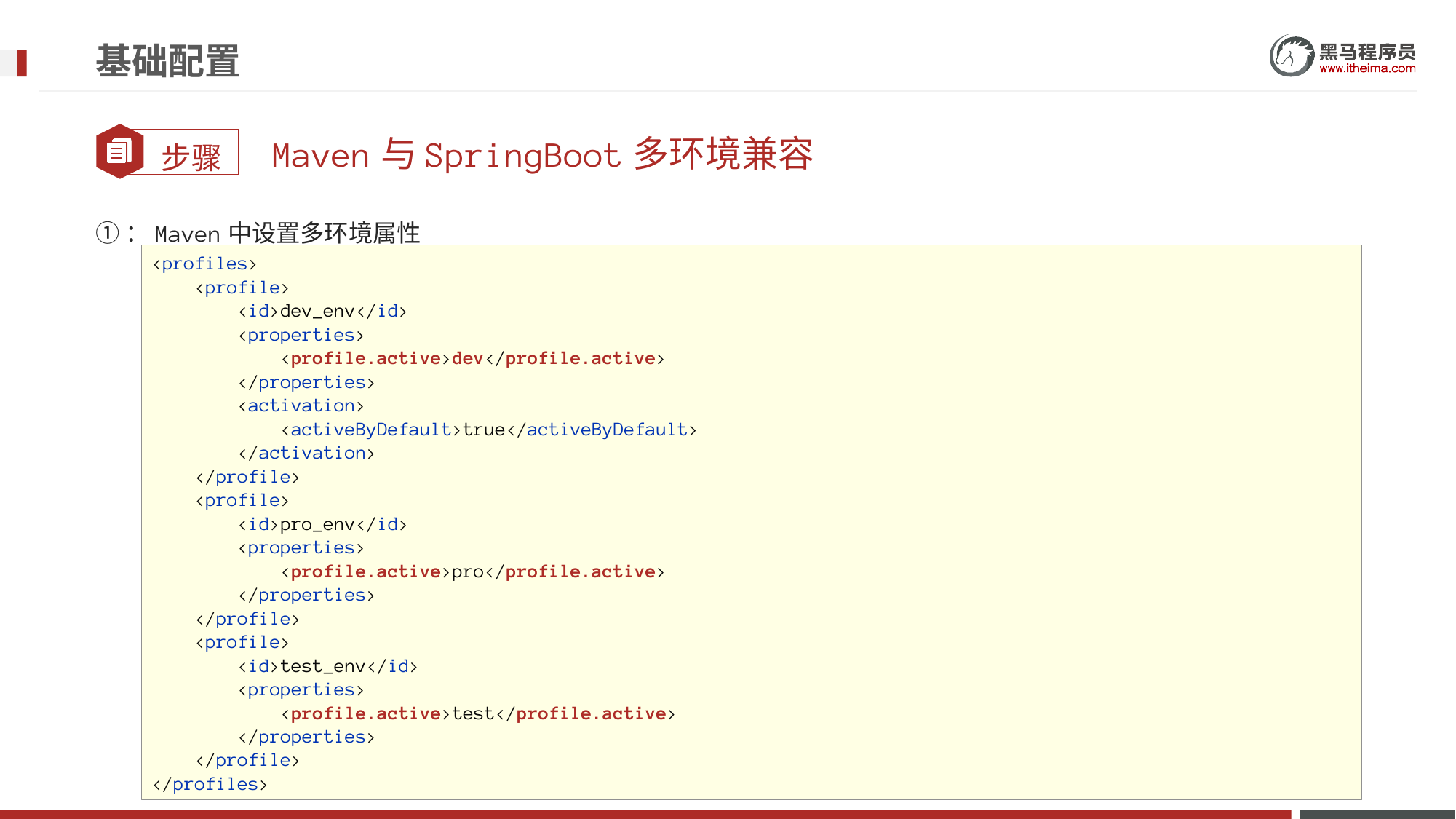

# 基础配置
Maven与SpringBoot多环境兼容
①：Maven中设置多环境属性
<profiles>
    <profile>
        <id>dev_env</id>
        <properties>
            <profile.active>dev</profile.active>
        </properties>
        <activation>
            <activeByDefault>true</activeByDefault>
        </activation>
    </profile>
    <profile>
        <id>pro_env</id>
        <properties>
            <profile.active>pro</profile.active>
        </properties>
    </profile>
    <profile>
        <id>test_env</id>
        <properties>
            <profile.active>test</profile.active>
        </properties>
    </profile>
</profiles>